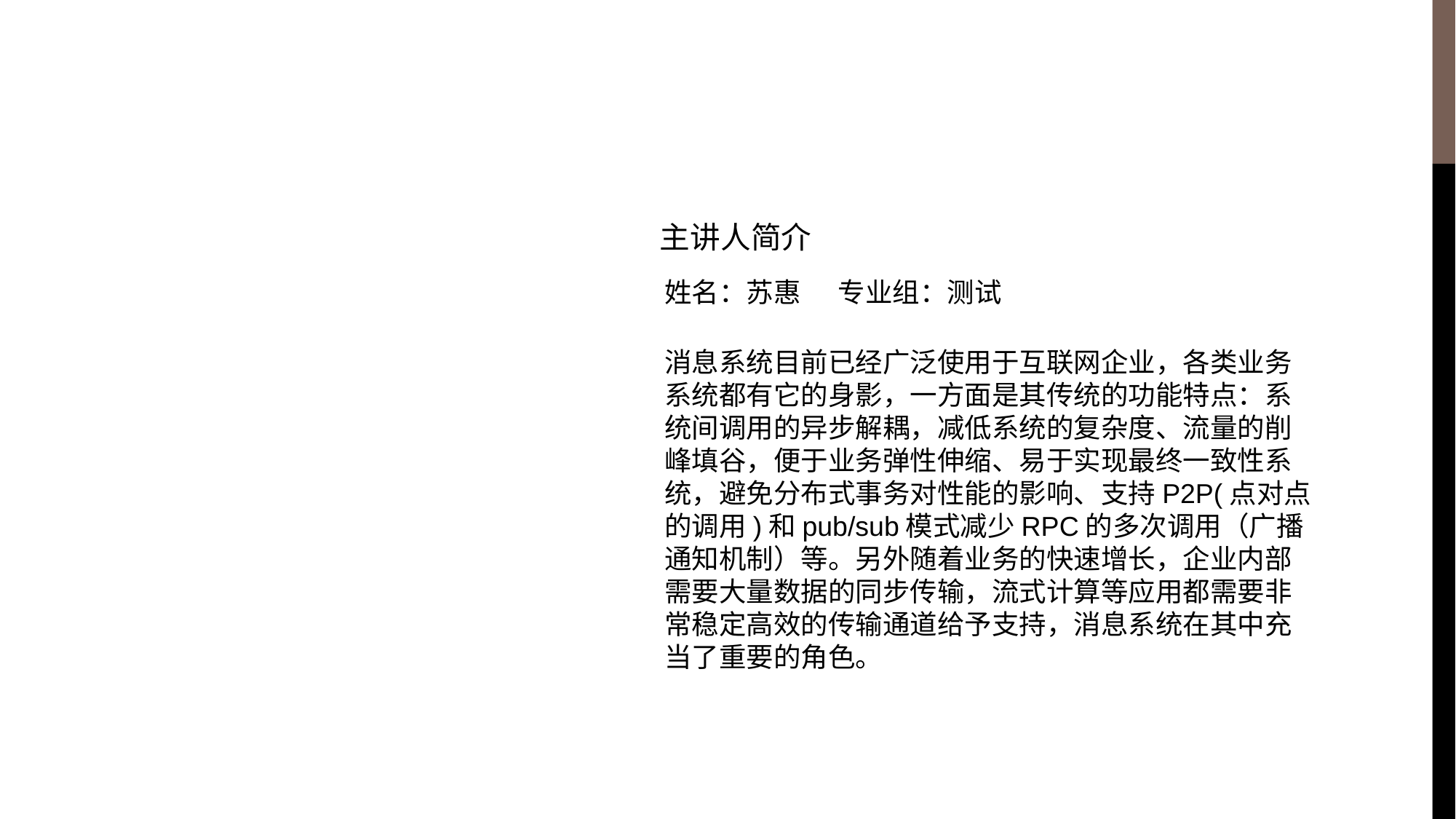

主讲人简介
姓名：苏惠      专业组：测试
消息系统目前已经广泛使用于互联网企业，各类业务系统都有它的身影，一方面是其传统的功能特点：系统间调用的异步解耦，减低系统的复杂度、流量的削峰填谷，便于业务弹性伸缩、易于实现最终一致性系统，避免分布式事务对性能的影响、支持P2P(点对点的调用)和pub/sub模式减少RPC的多次调用（广播通知机制）等。另外随着业务的快速增长，企业内部需要大量数据的同步传输，流式计算等应用都需要非常稳定高效的传输通道给予支持，消息系统在其中充当了重要的角色。
S A L L Y
把    自    己    搞    得    跟    男    模    一    样    帅